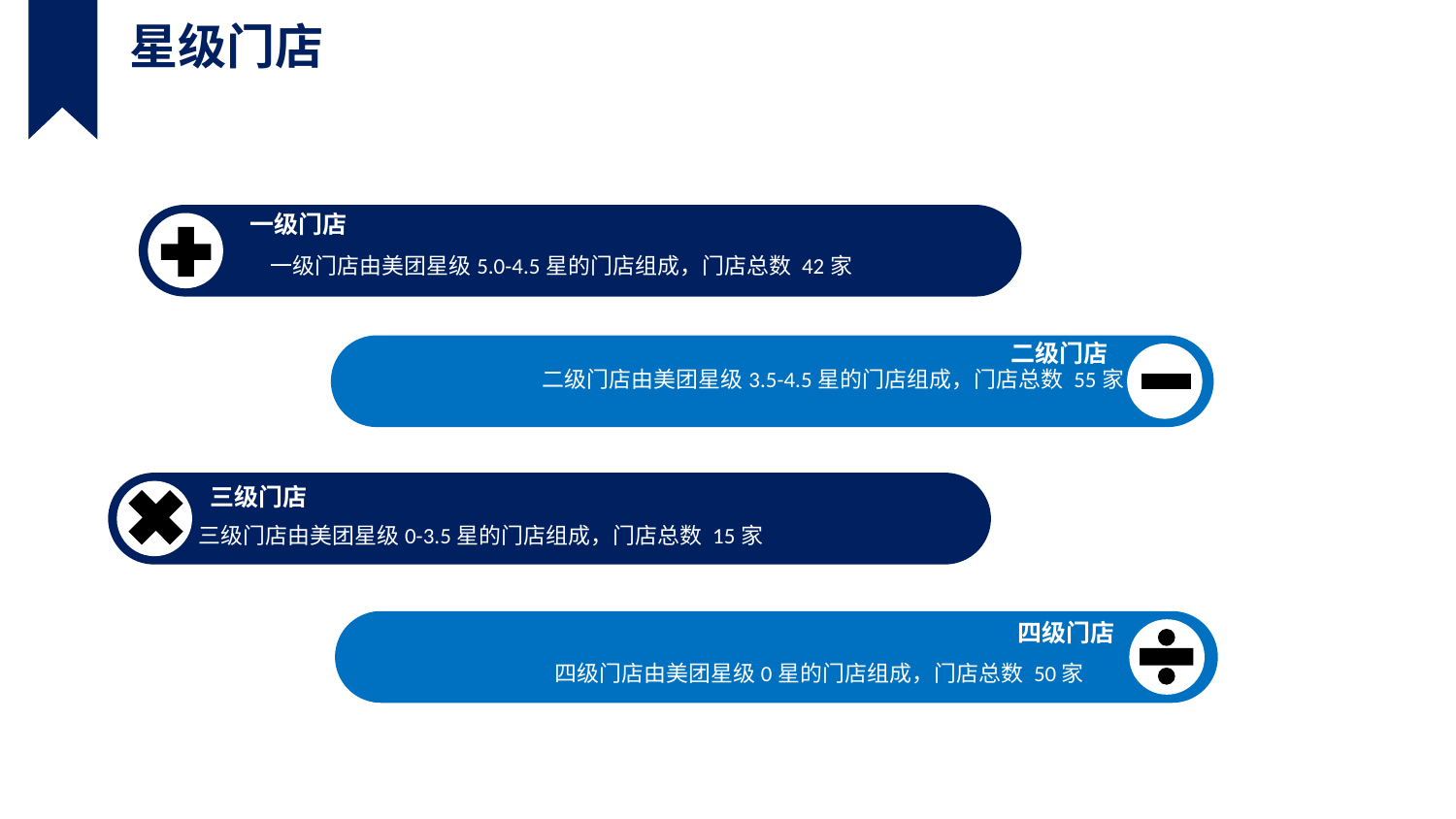

星级门店
一级门店

一级门店由美团星级5.0-4.5星的门店组成，门店总数 42家
二级门店

二级门店由美团星级3.5-4.5星的门店组成，门店总数 55家

三级门店

三级门店由美团星级0-3.5星的门店组成，门店总数 15家
四级门店

四级门店由美团星级0星的门店组成，门店总数 50家